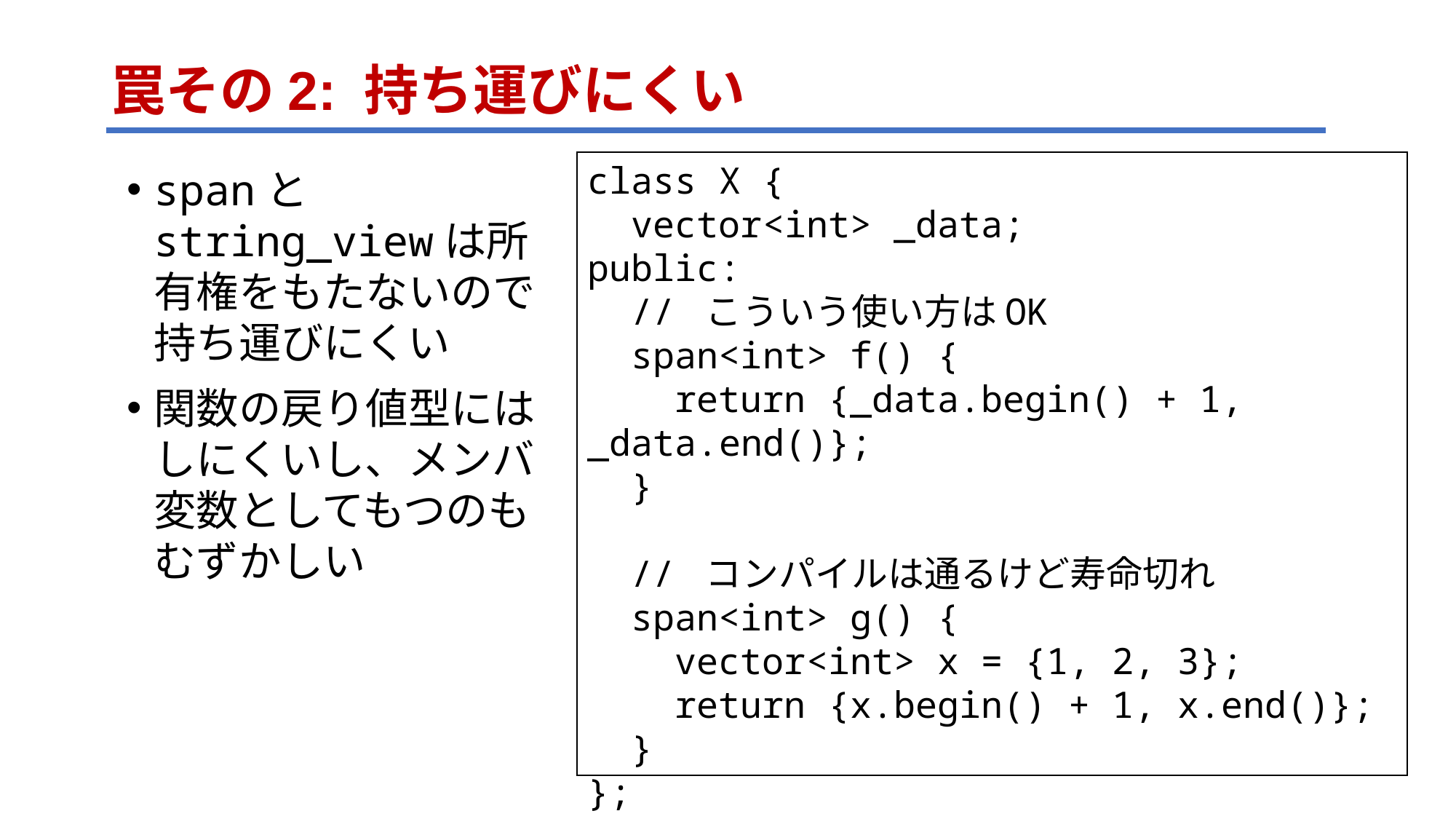

# 罠その2: 持ち運びにくい
class X {
  vector<int> _data;
public:
  // こういう使い方はOK
  span<int> f() {
    return {_data.begin() + 1, _data.end()};
  }

  // コンパイルは通るけど寿命切れ
  span<int> g() {
    vector<int> x = {1, 2, 3};
    return {x.begin() + 1, x.end()};
  }
};
spanとstring_viewは所有権をもたないので持ち運びにくい
関数の戻り値型にはしにくいし、メンバ変数としてもつのもむずかしい